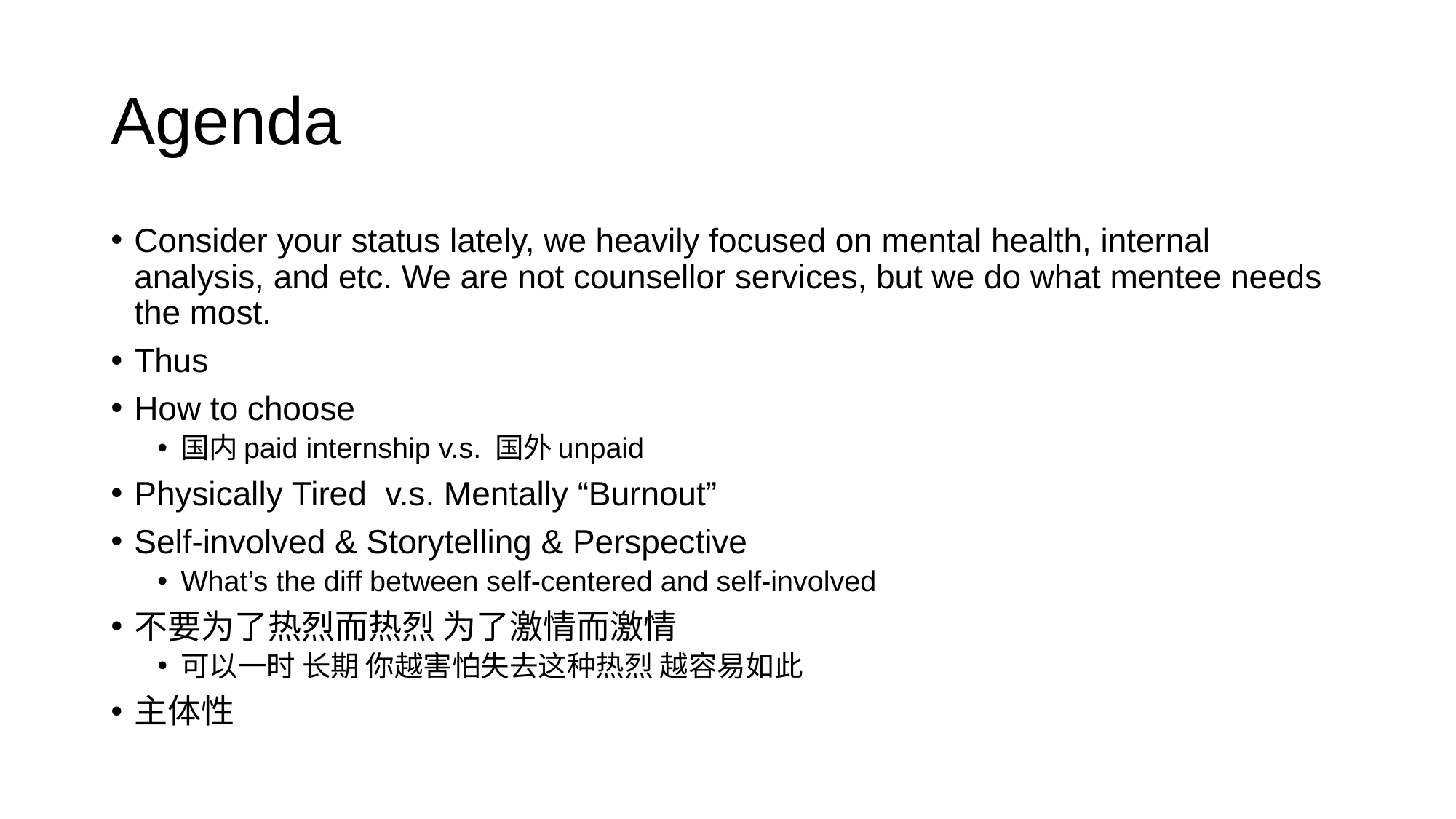

# Agenda
Consider your status lately, we heavily focused on mental health, internal analysis, and etc. We are not counsellor services, but we do what mentee needs the most.
Thus
How to choose
国内paid internship v.s. 国外unpaid
Physically Tired  v.s. Mentally “Burnout”
Self-involved & Storytelling & Perspective
What’s the diff between self-centered and self-involved
不要为了热烈而热烈 为了激情而激情
可以一时 长期 你越害怕失去这种热烈 越容易如此
主体性